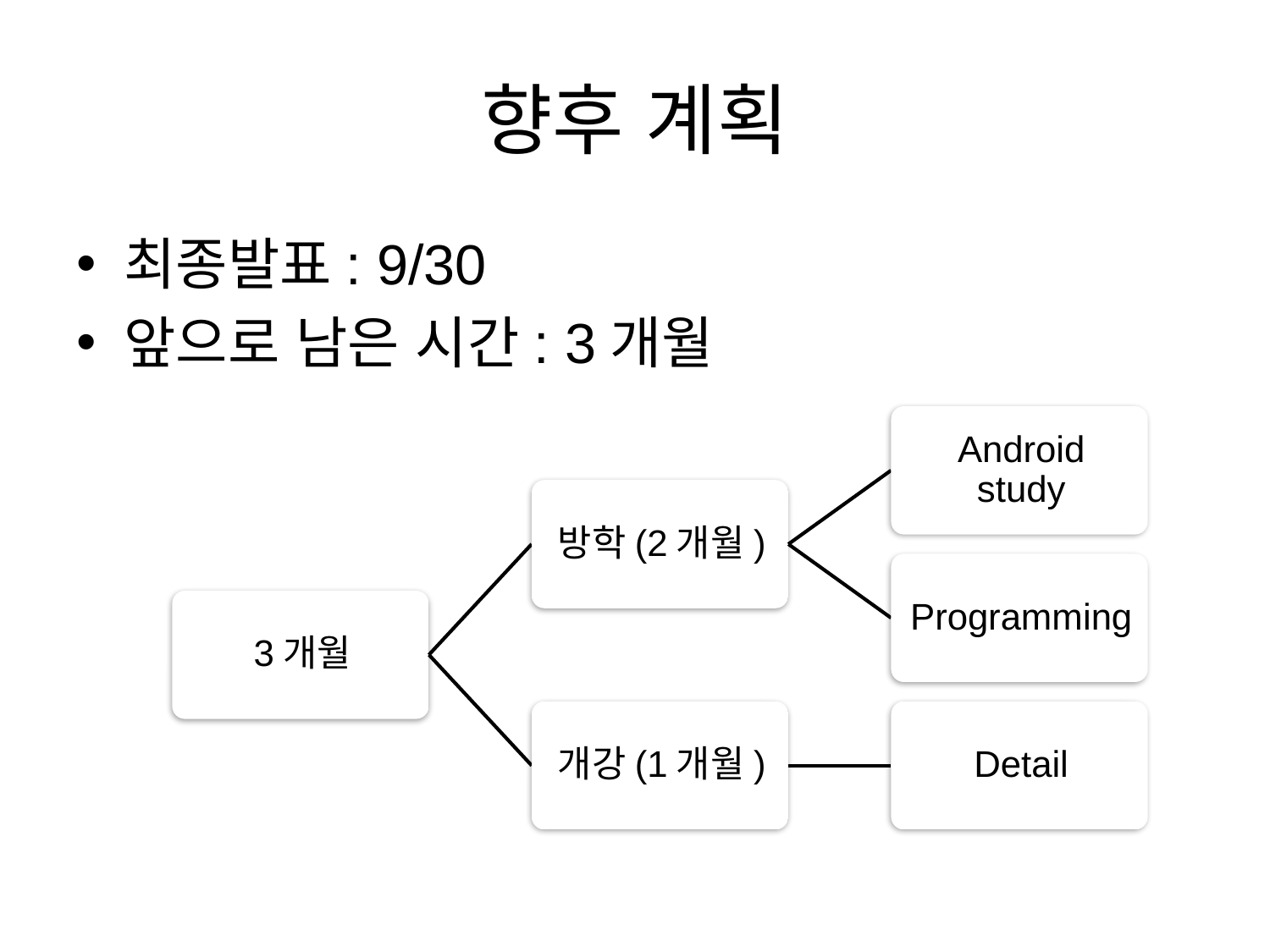

# 향후 계획
최종발표: 9/30
앞으로 남은 시간: 3개월
3개월

방학(2개월)

Android
study

Programming

개강(1개월)

Detail